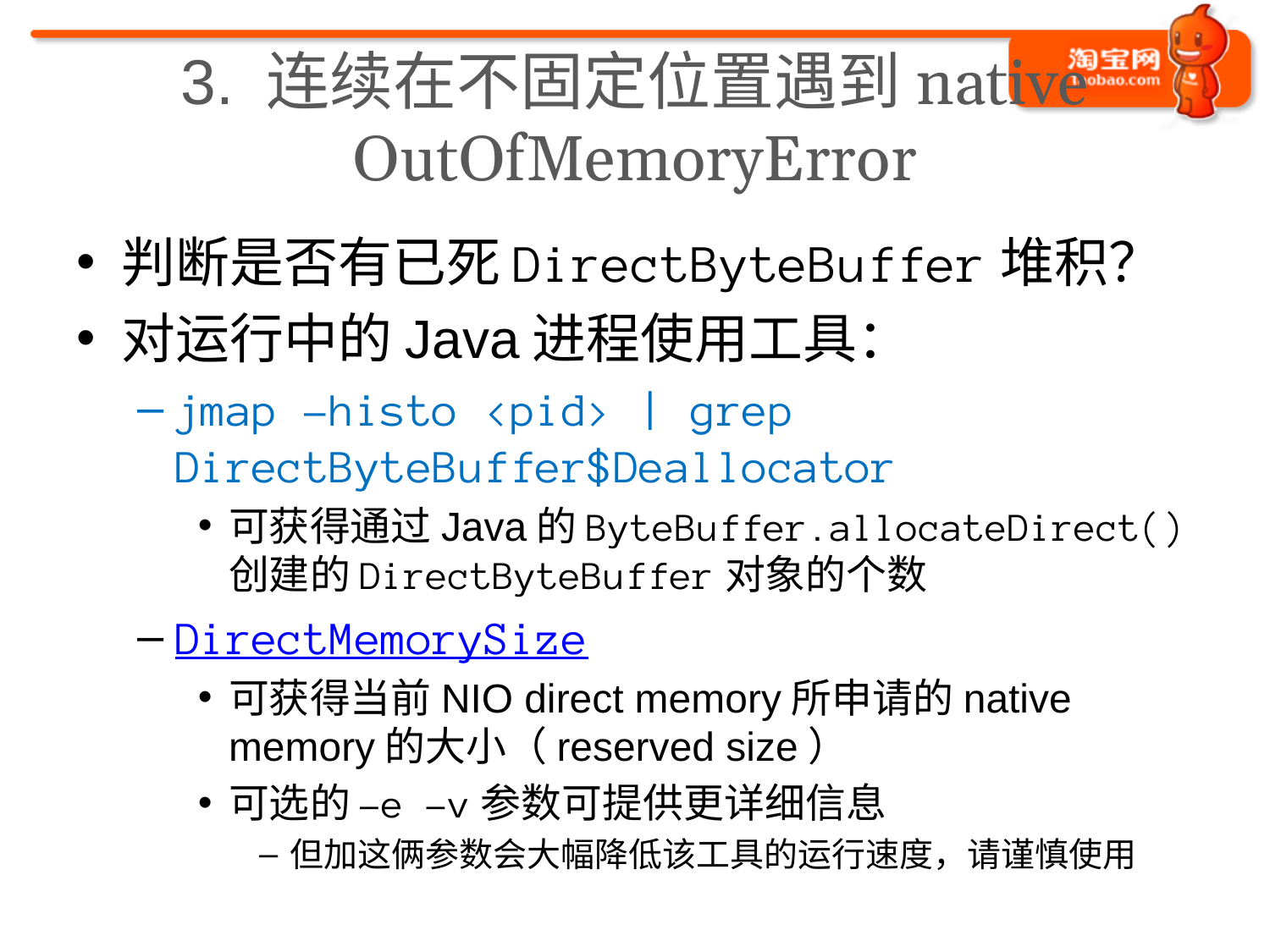

# 3. 连续在不固定位置遇到native OutOfMemoryError
判断是否有已死DirectByteBuffer堆积？
对运行中的Java进程使用工具：
jmap -histo <pid> | grep DirectByteBuffer$Deallocator
可获得通过Java的ByteBuffer.allocateDirect()创建的DirectByteBuffer对象的个数
DirectMemorySize
可获得当前NIO direct memory所申请的native memory的大小（reserved size）
可选的-e -v参数可提供更详细信息
但加这俩参数会大幅降低该工具的运行速度，请谨慎使用